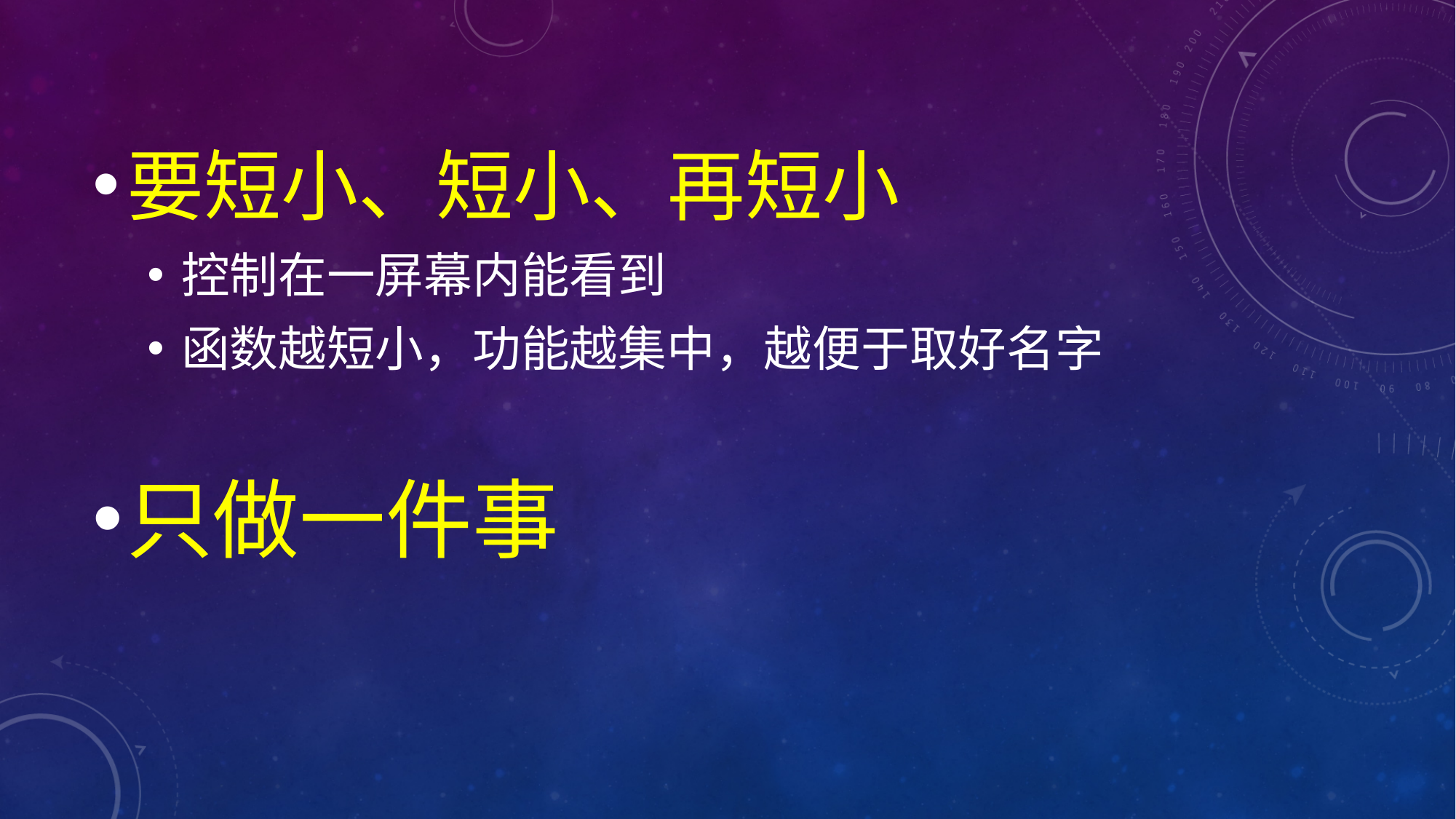

要短小、短小、再短小
控制在一屏幕内能看到
函数越短小，功能越集中，越便于取好名字

只做一件事